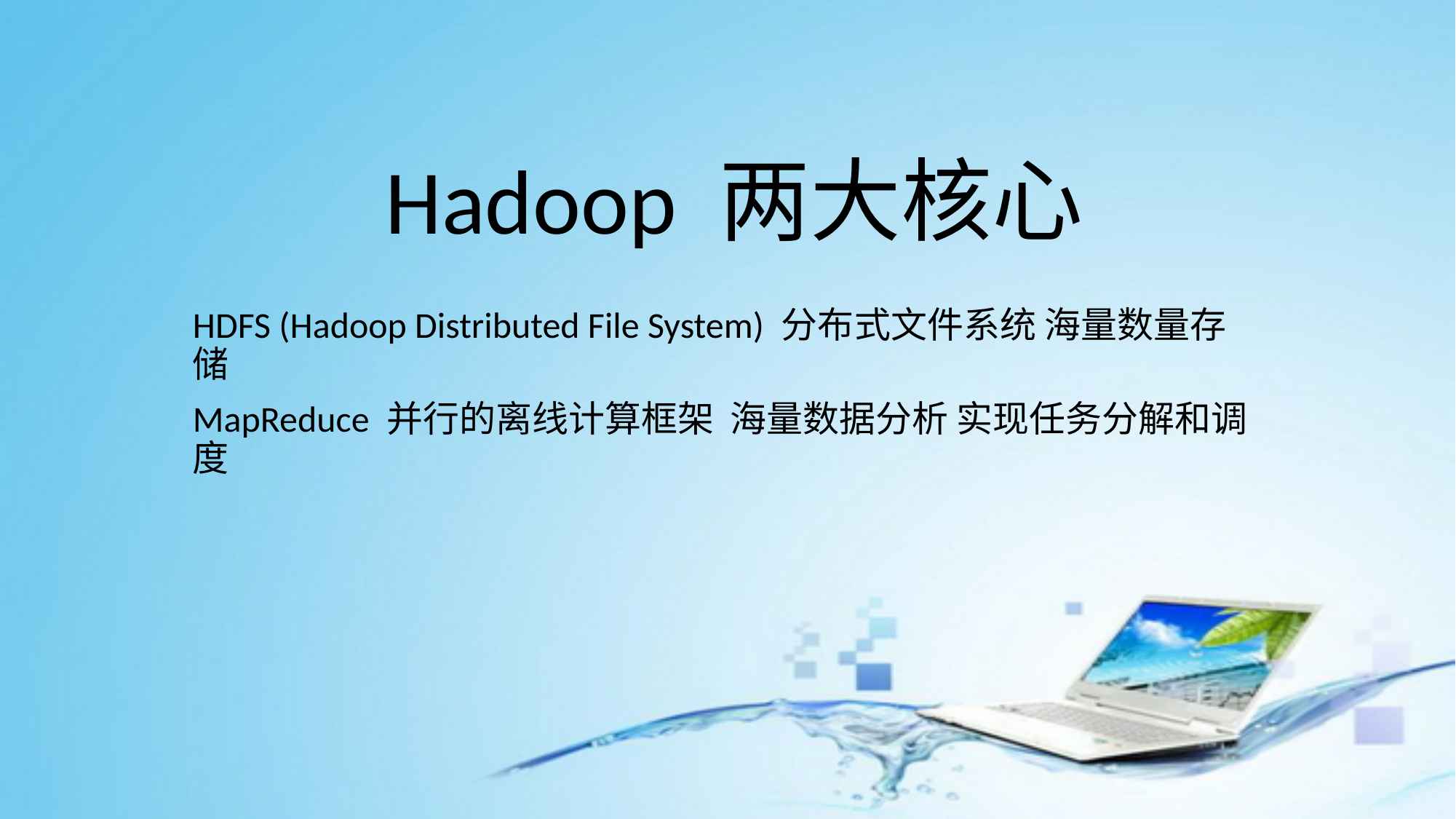

# Hadoop 两大核心
HDFS (Hadoop Distributed File System) 分布式文件系统 海量数量存储
MapReduce 并行的离线计算框架  海量数据分析 实现任务分解和调 度